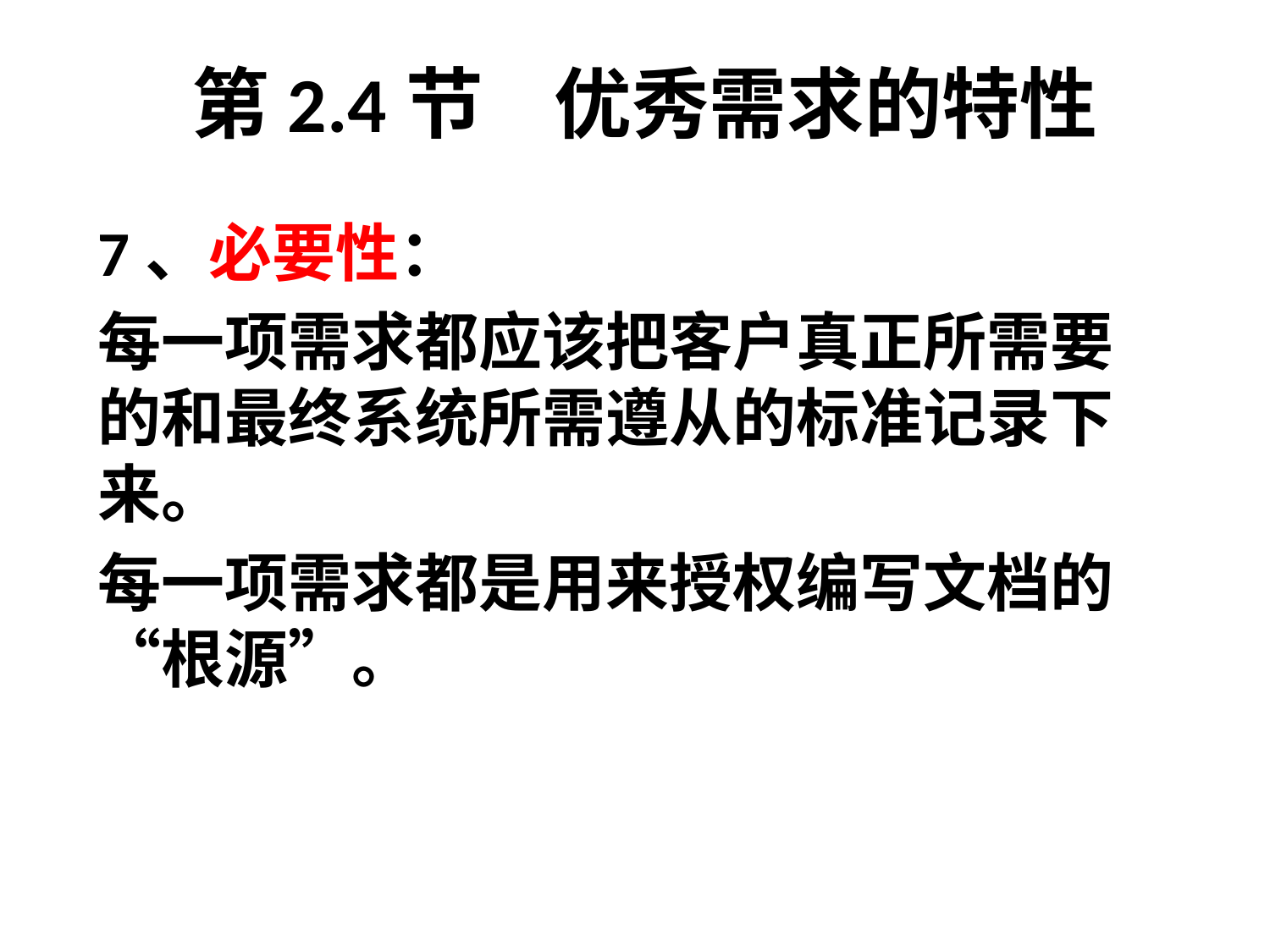

# 第2.4节    优秀需求的特性
7、必要性：
每一项需求都应该把客户真正所需要的和最终系统所需遵从的标准记录下来。
每一项需求都是用来授权编写文档的“根源”。